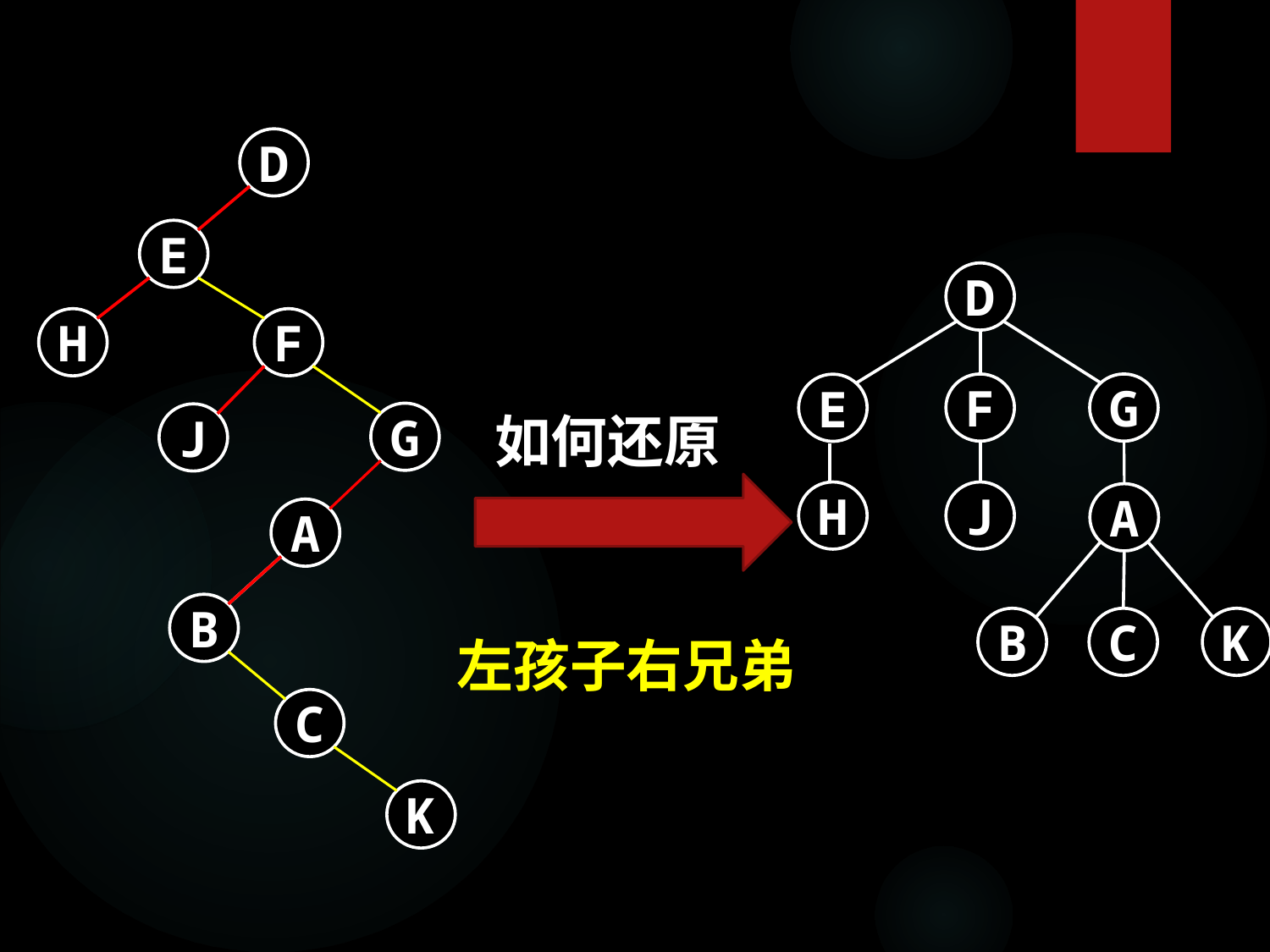

D
E
H
F
G
J
A
B
C
K
D
F
G
E
H
J
A
B
C
K
如何还原

左孩子右兄弟